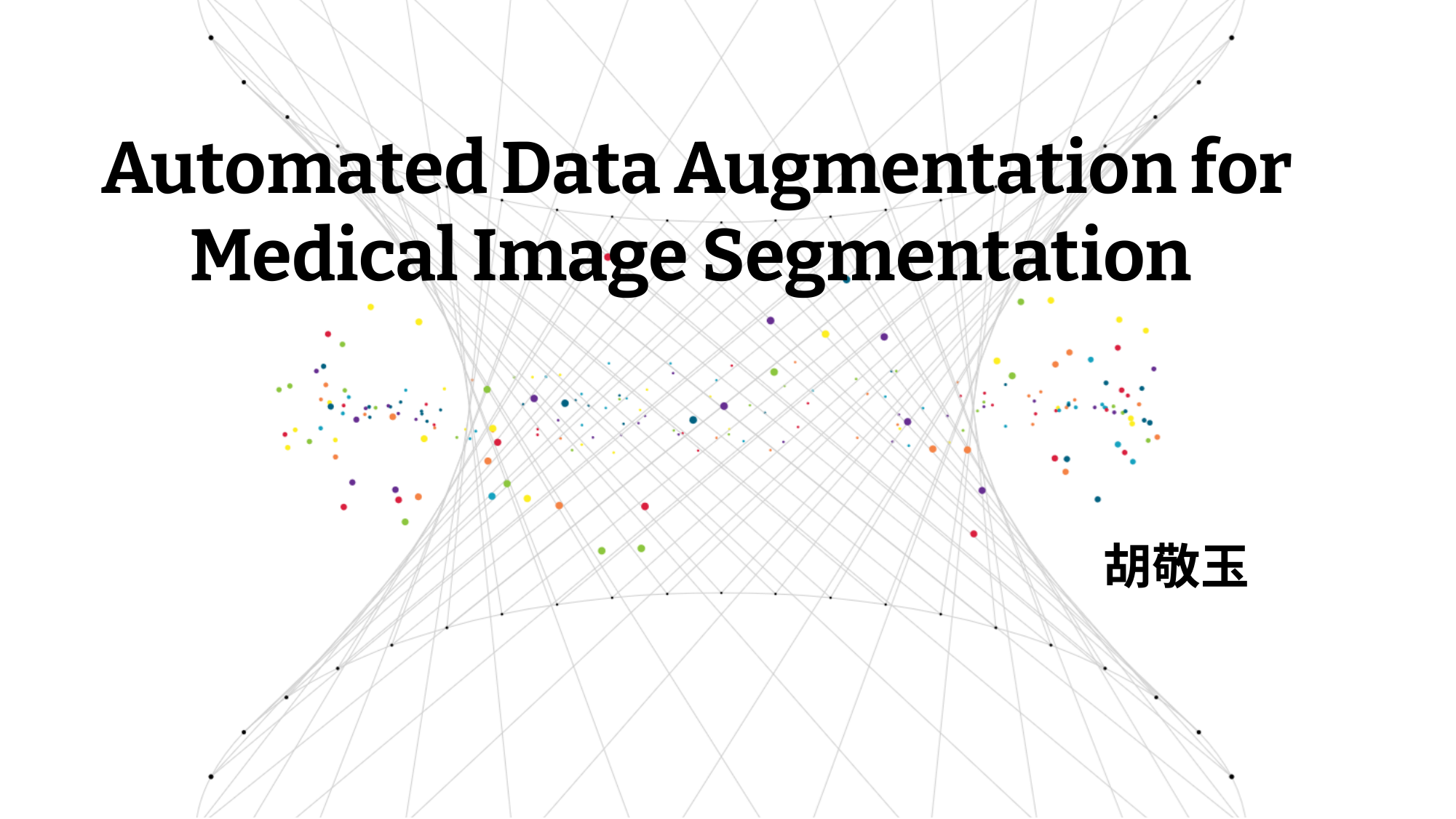

Automated Data Augmentation for Medical Image Segmentation
    胡敬玉